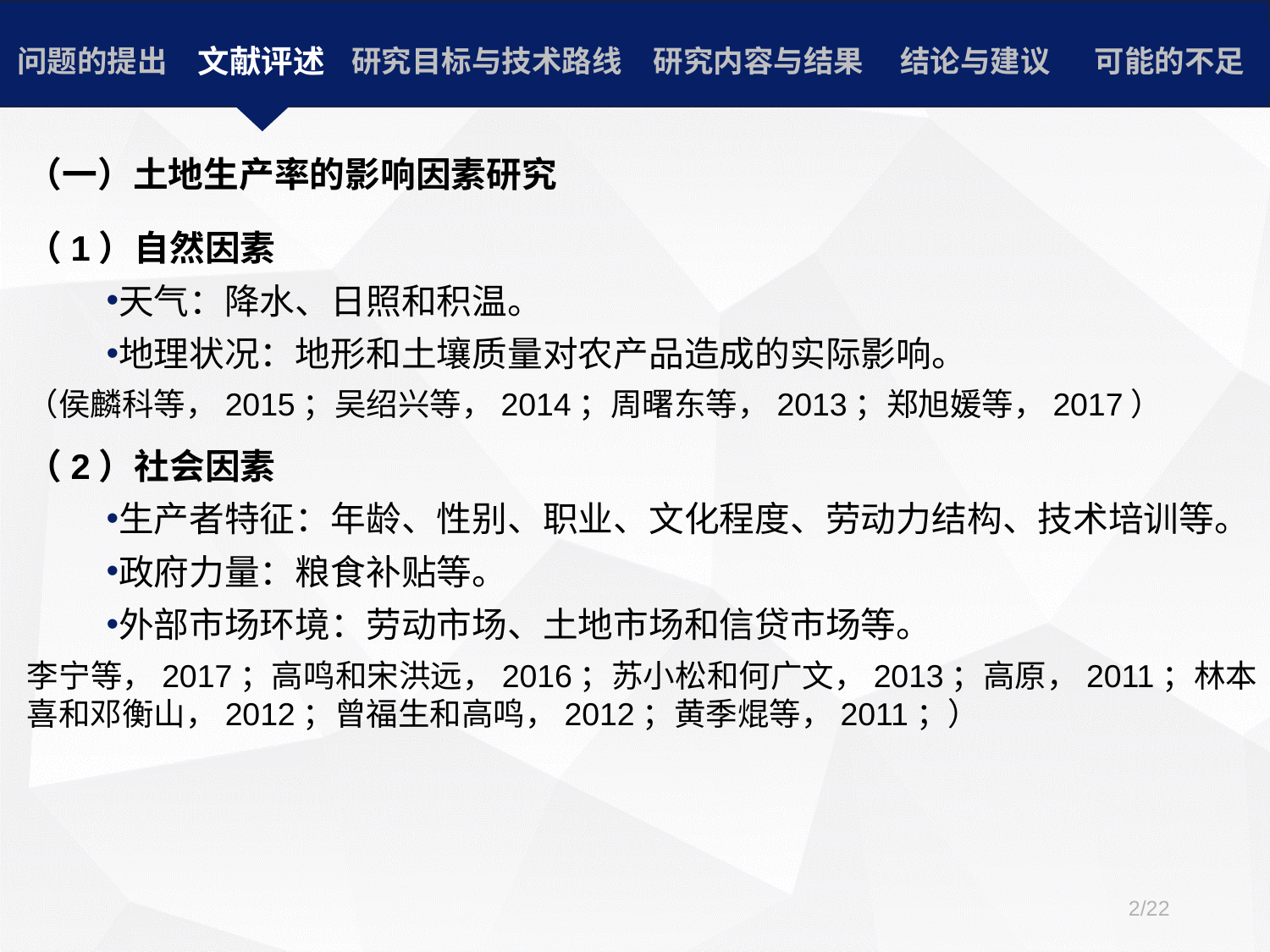

| 问题的提出 | 文献评述 | 研究目标与技术路线 | 研究内容与结果 | 结论与建议 | 可能的不足 |
| --- | --- | --- | --- | --- | --- |

（一）土地生产率的影响因素研究
（1）自然因素
天气：降水、日照和积温。
地理状况：地形和土壤质量对农产品造成的实际影响。
（侯麟科等，2015；吴绍兴等，2014；周曙东等，2013；郑旭媛等，2017）
（2）社会因素
生产者特征：年龄、性别、职业、文化程度、劳动力结构、技术培训等。
政府力量：粮食补贴等。
外部市场环境：劳动市场、土地市场和信贷市场等。
李宁等，2017；高鸣和宋洪远，2016；苏小松和何广文，2013；高原，2011；林本喜和邓衡山，2012；曾福生和高鸣，2012；黄季焜等，2011；）

2/22